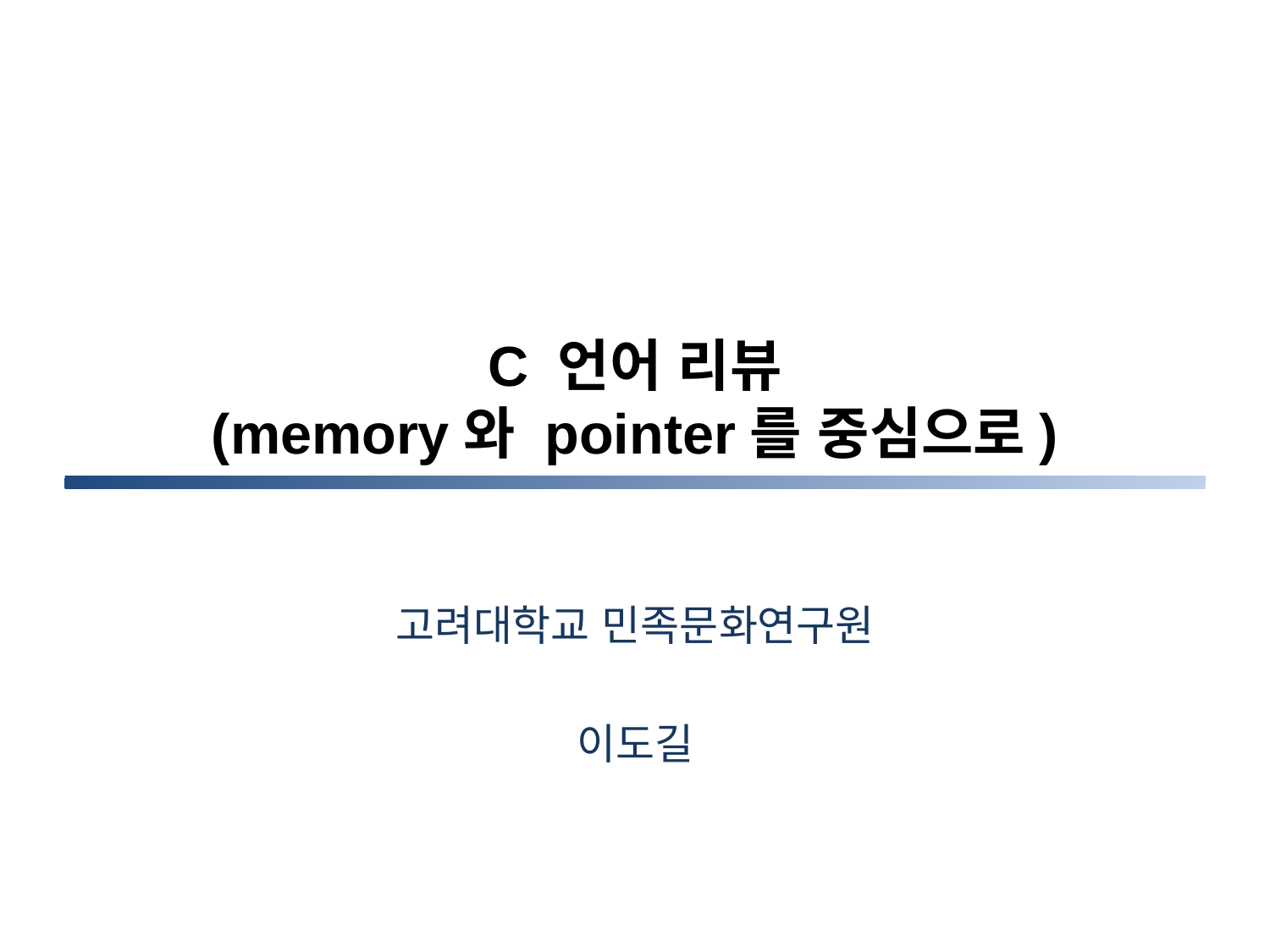

# C 언어 리뷰 (memory와 pointer를 중심으로)
고려대학교 민족문화연구원

이도길